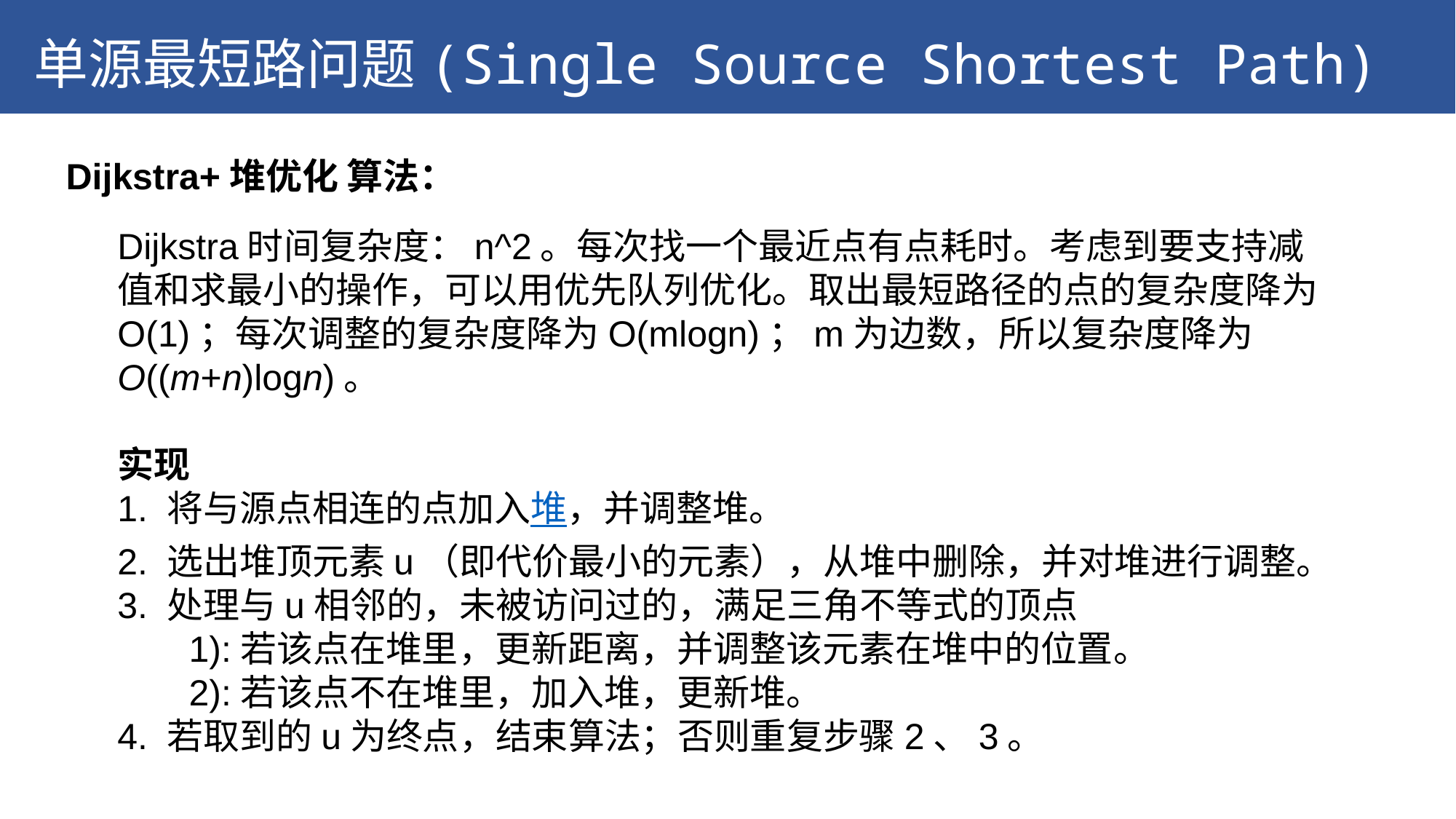

单源最短路问题(Single Source Shortest Path)
Dijkstra+堆优化 算法：
Dijkstra时间复杂度：n^2。每次找一个最近点有点耗时。考虑到要支持减值和求最小的操作，可以用优先队列优化。取出最短路径的点的复杂度降为O(1)；每次调整的复杂度降为O(mlogn)；m为边数，所以复杂度降为O((m+n)logn)。

实现
1. 将与源点相连的点加入堆，并调整堆。
2. 选出堆顶元素u（即代价最小的元素），从堆中删除，并对堆进行调整。
3. 处理与u相邻的，未被访问过的，满足三角不等式的顶点
       1):若该点在堆里，更新距离，并调整该元素在堆中的位置。
       2):若该点不在堆里，加入堆，更新堆。
4. 若取到的u为终点，结束算法；否则重复步骤2、3。